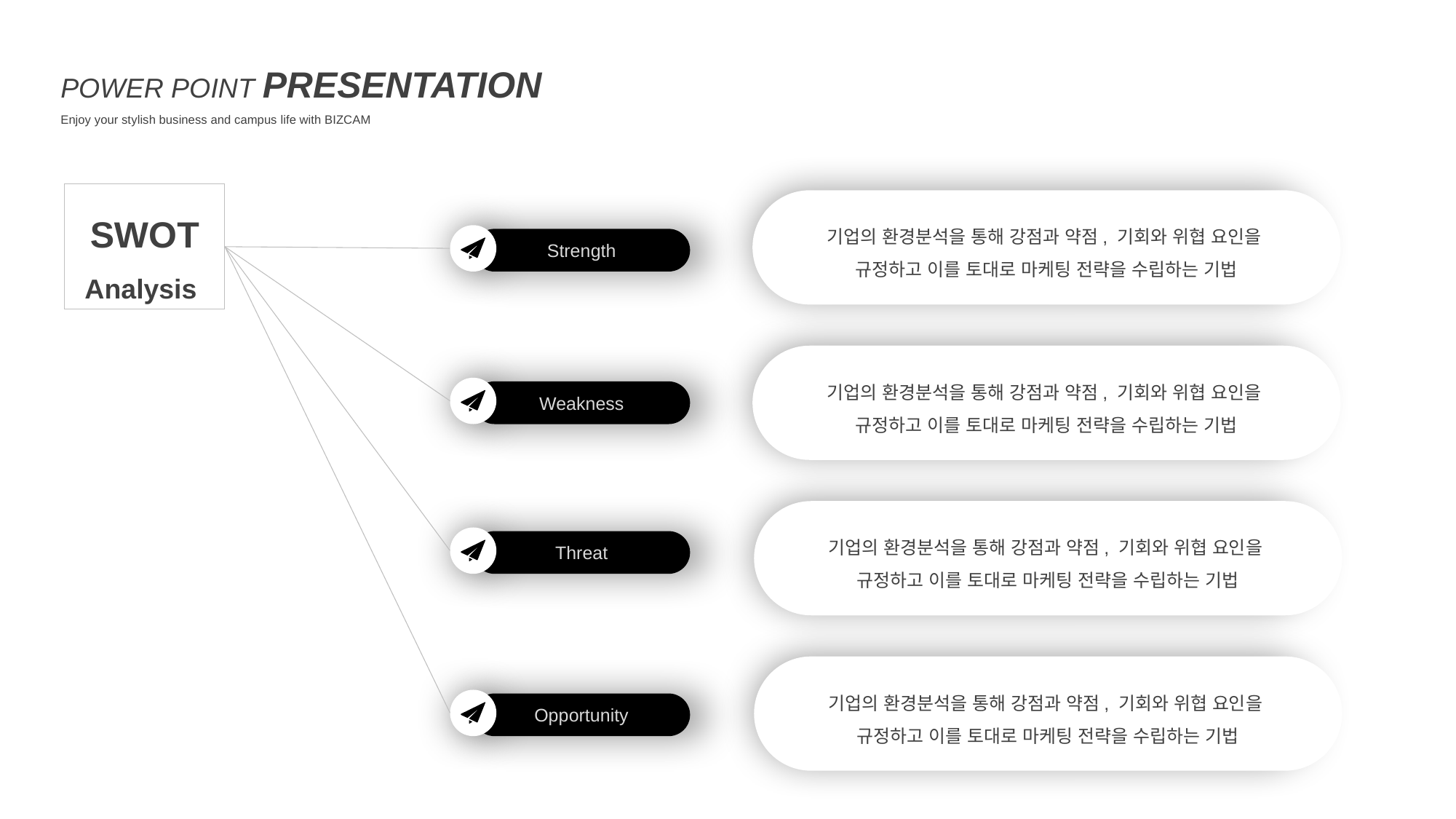

POWER POINT PRESENTATION
Enjoy your stylish business and campus life with BIZCAM
SWOT
Analysis
기업의 환경분석을 통해 강점과 약점, 기회와 위협 요인을
규정하고 이를 토대로 마케팅 전략을 수립하는 기법

Strength
기업의 환경분석을 통해 강점과 약점, 기회와 위협 요인을
규정하고 이를 토대로 마케팅 전략을 수립하는 기법

Weakness
기업의 환경분석을 통해 강점과 약점, 기회와 위협 요인을
규정하고 이를 토대로 마케팅 전략을 수립하는 기법

Threat
기업의 환경분석을 통해 강점과 약점, 기회와 위협 요인을
규정하고 이를 토대로 마케팅 전략을 수립하는 기법

Opportunity